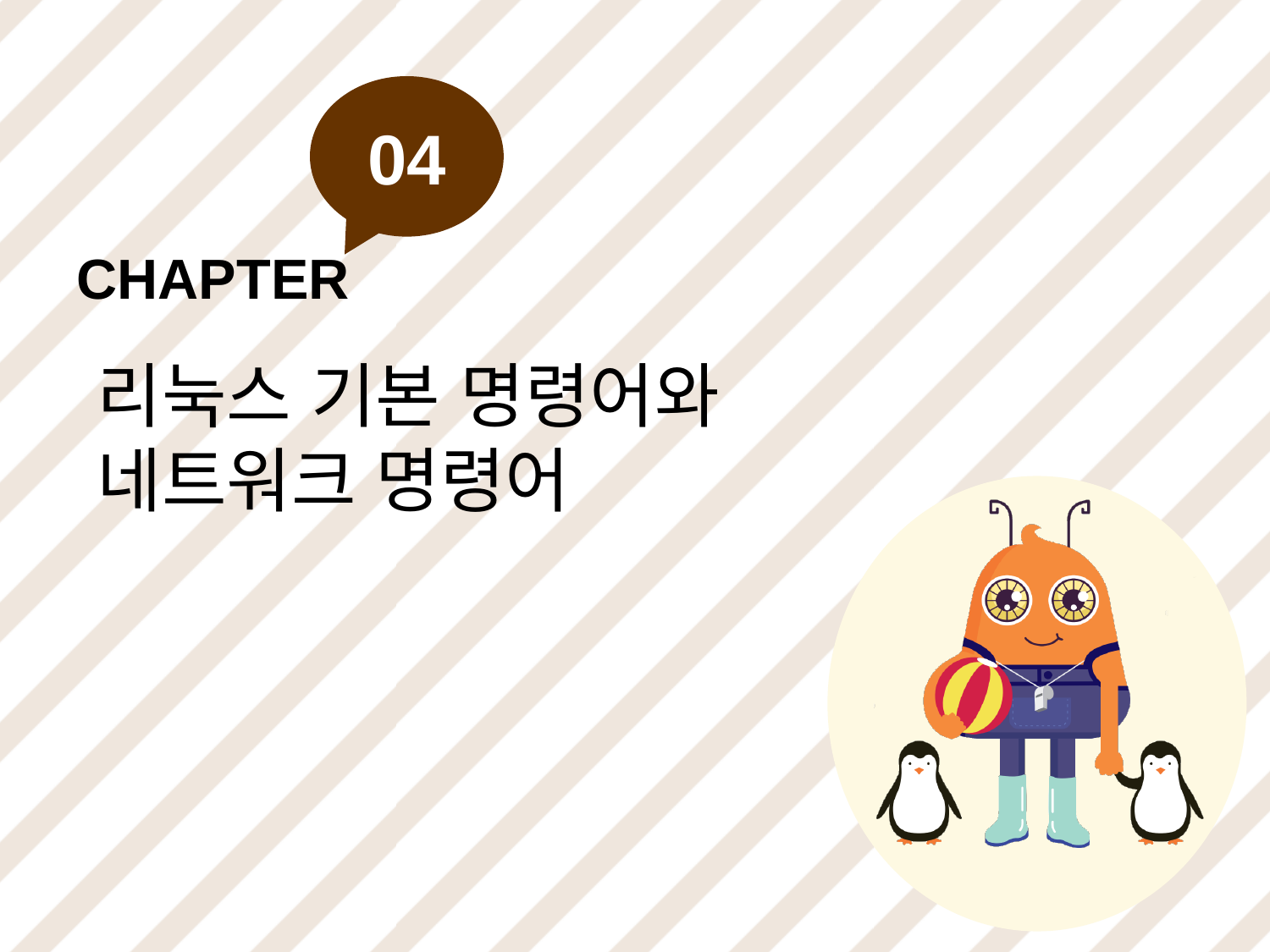

04
CHAPTER
리눅스 기본 명령어와
네트워크 명령어